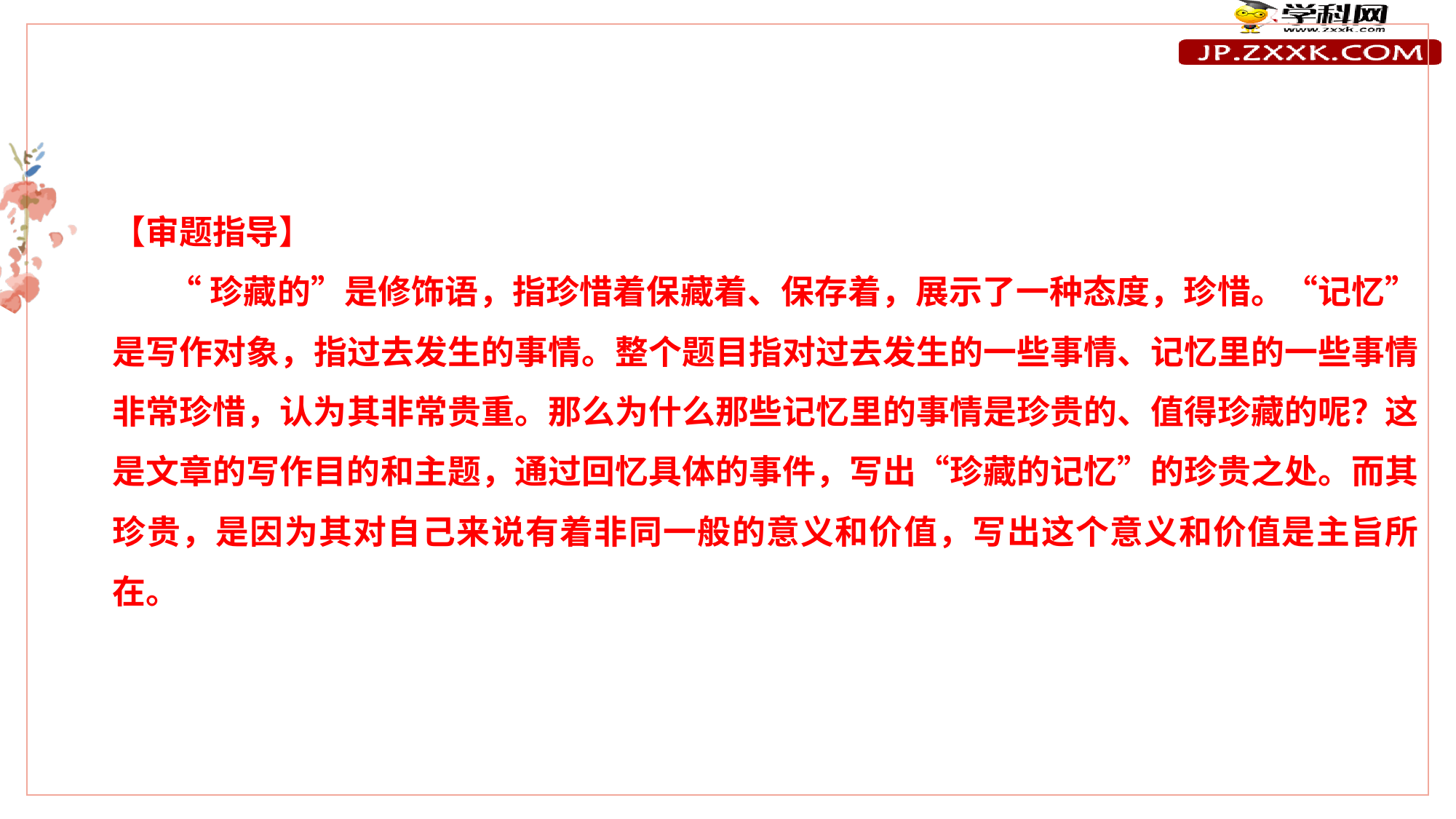

【审题指导】
       “珍藏的”是修饰语，指珍惜着保藏着、保存着，展示了一种态度，珍惜。“记忆”是写作对象，指过去发生的事情。整个题目指对过去发生的一些事情、记忆里的一些事情非常珍惜，认为其非常贵重。那么为什么那些记忆里的事情是珍贵的、值得珍藏的呢？这是文章的写作目的和主题，通过回忆具体的事件，写出“珍藏的记忆”的珍贵之处。而其珍贵，是因为其对自己来说有着非同一般的意义和价值，写出这个意义和价值是主旨所在。